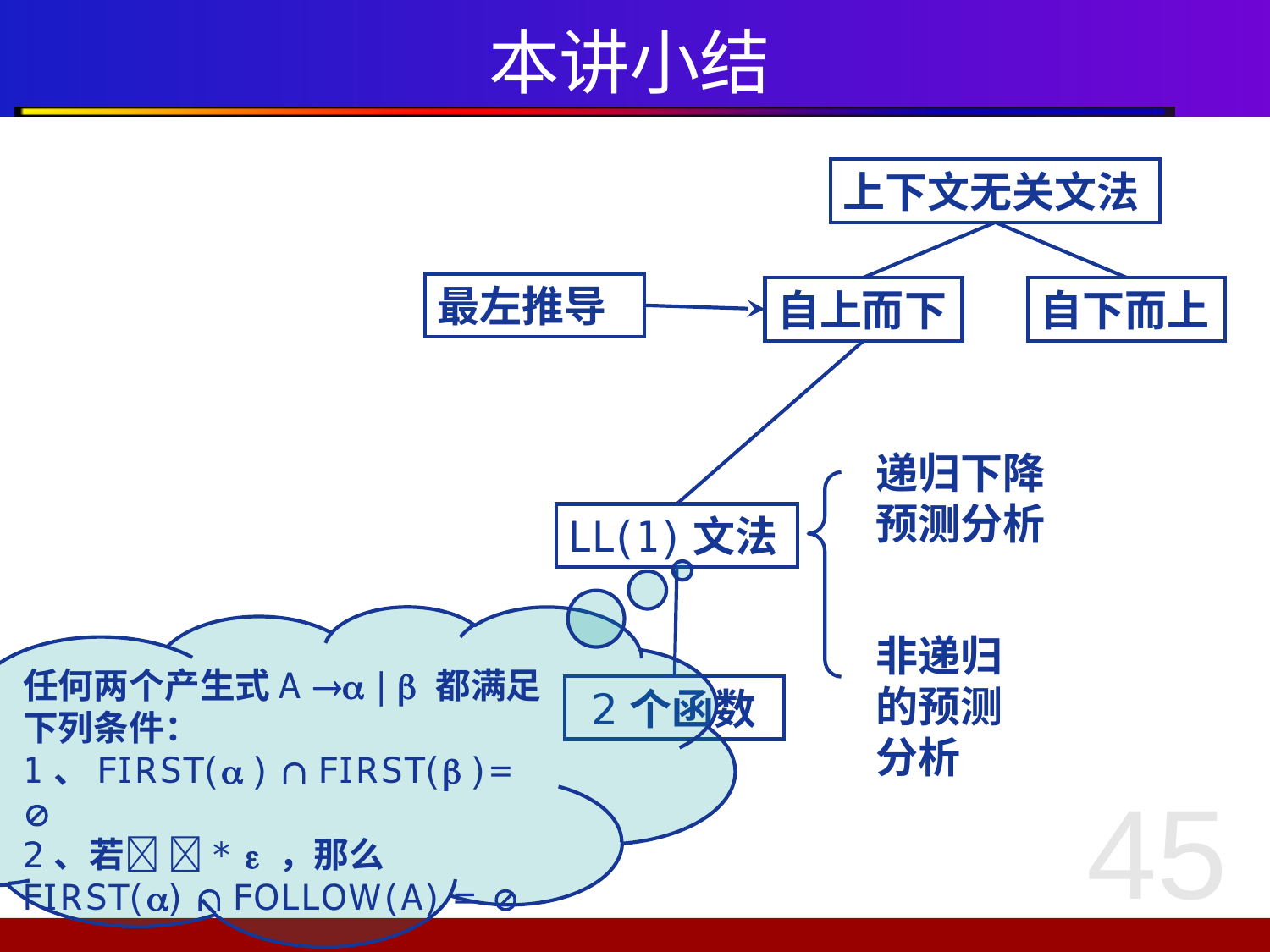

# 本讲小结
上下文无关文法
最左推导
自上而下
自下而上
递归下降预测分析

LL(1)文法
非递归的预测分析
2个函数
任何两个产生式A →α |β 都满足下列条件：
1、FIRST(α ) ∩ FIRST(β )= ∅
2、若β ⇒* ε ，那么FIRST(α) ∩ FOLLOW(A) = ∅
45